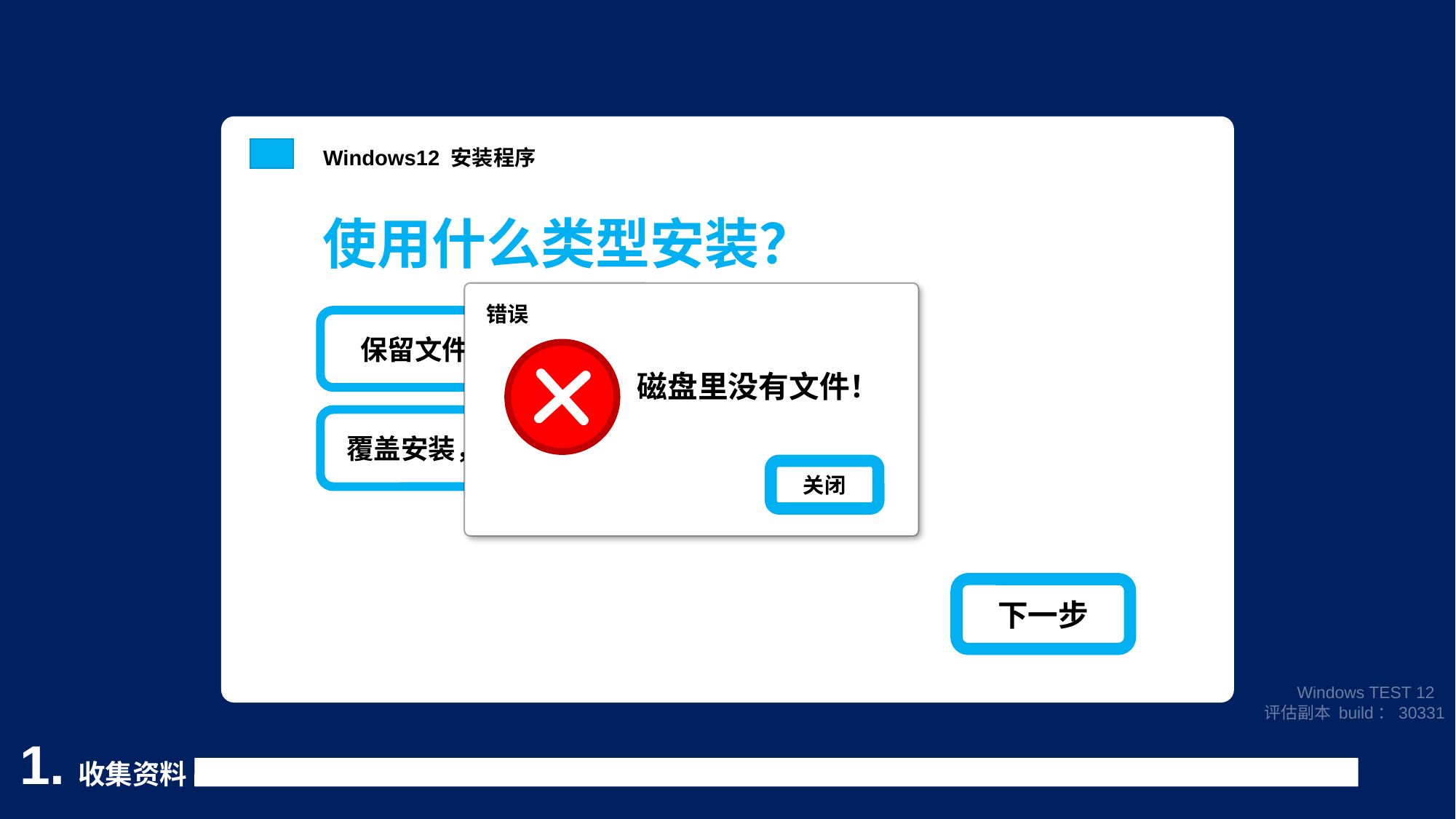

Windows12 安装程序
使用什么类型安装？

错误
保留文件，但需要较长时间

磁盘里没有文件！
覆盖安装，需要清除所有资料
关闭
下一步
       Windows TEST 12
评估副本 build：30331
1.收集资料